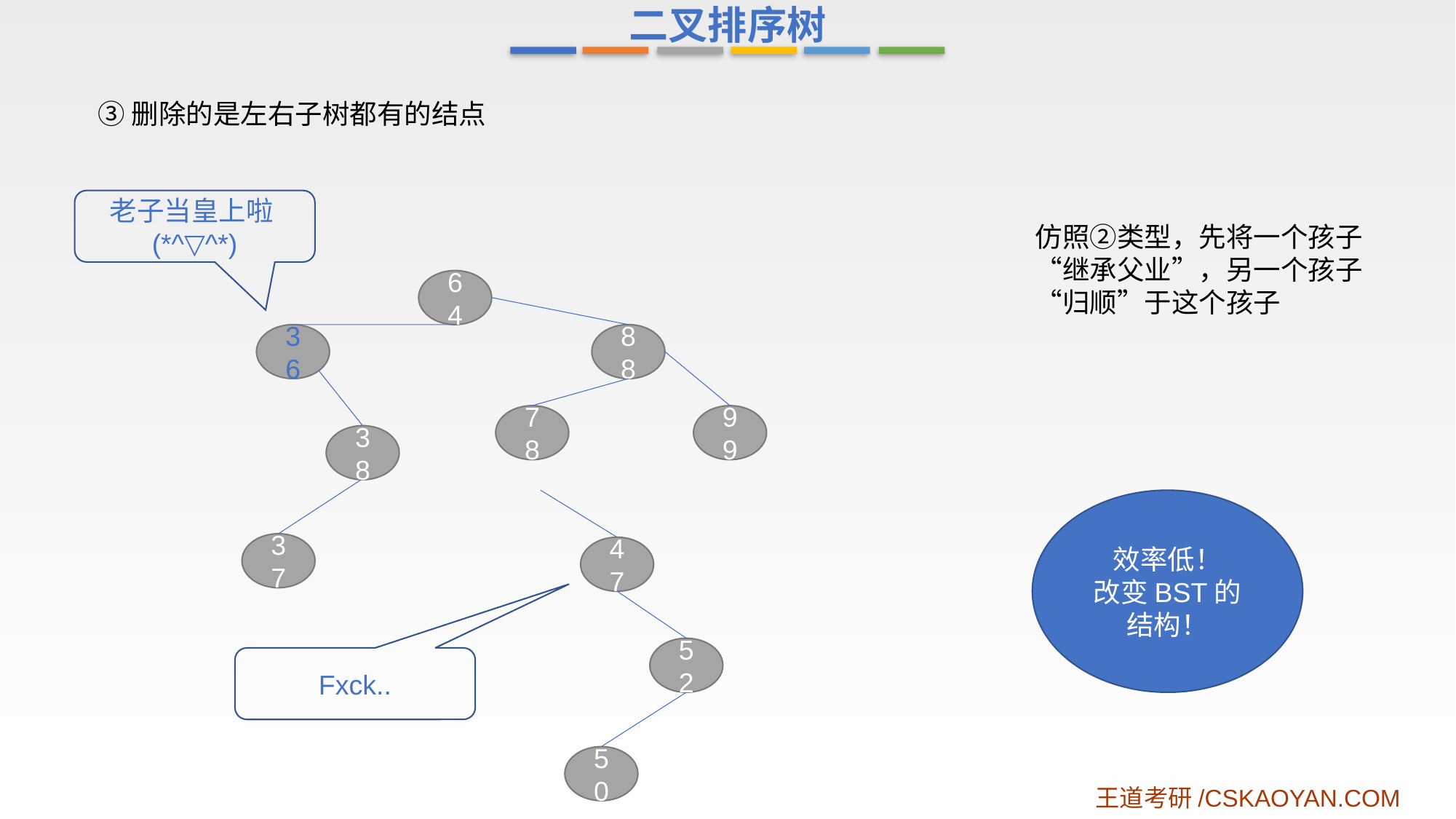

二叉排序树

③删除的是左右子树都有的结点
老子当皇上啦(*^▽^*)
仿照②类型，先将一个孩子“继承父业”，另一个孩子“归顺”于这个孩子
64
36
88
78
99
38
效率低！
改变BST的结构！
37
47
52
Fxck..
50
王道考研/CSKAOYAN.COM